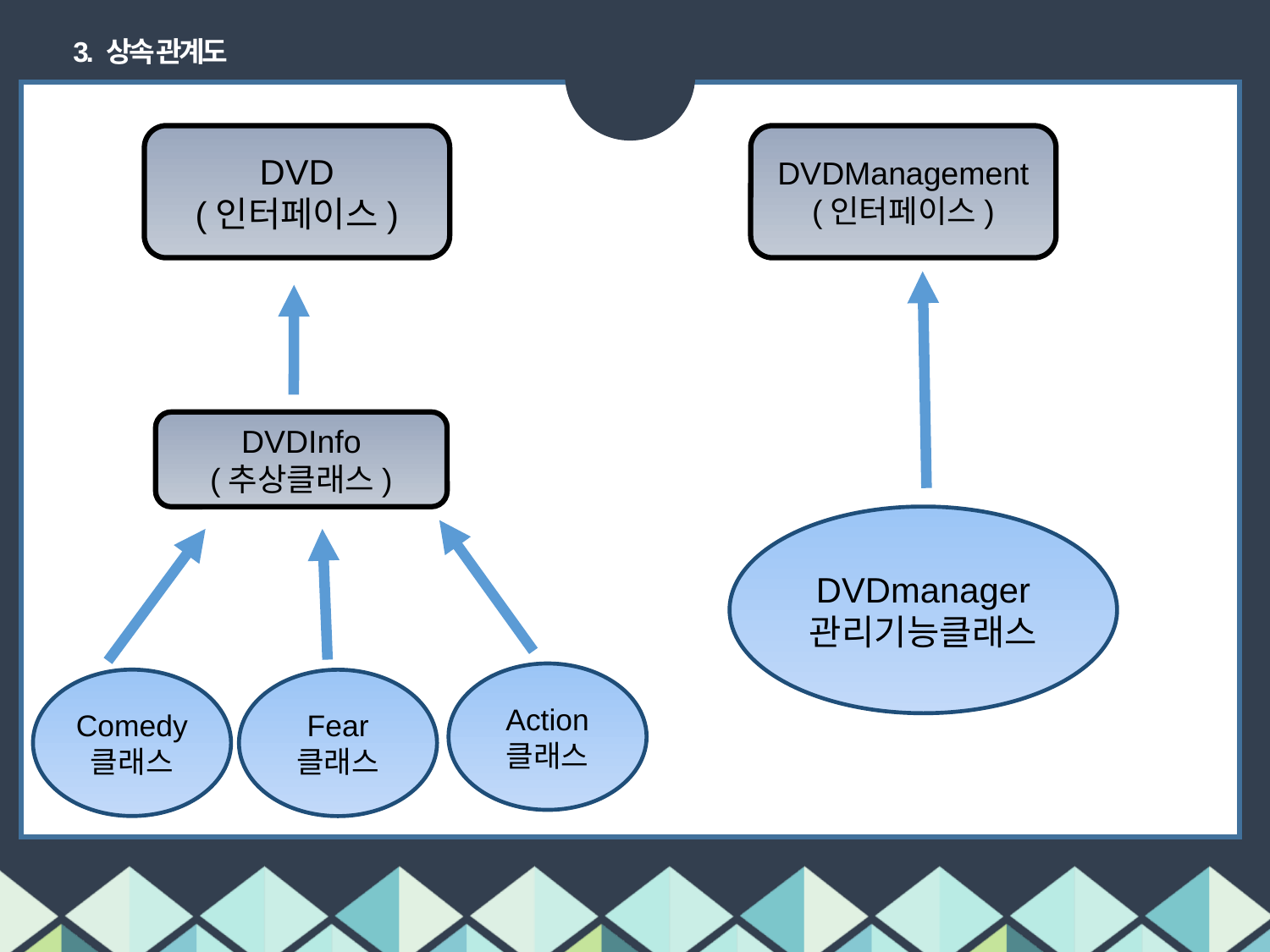

3. 상속 관계도

DVD
(인터페이스)
DVDManagement
(인터페이스)
DVDInfo
(추상클래스)
DVDmanager
관리기능클래스
Action
클래스
Comedy
클래스
Fear
클래스